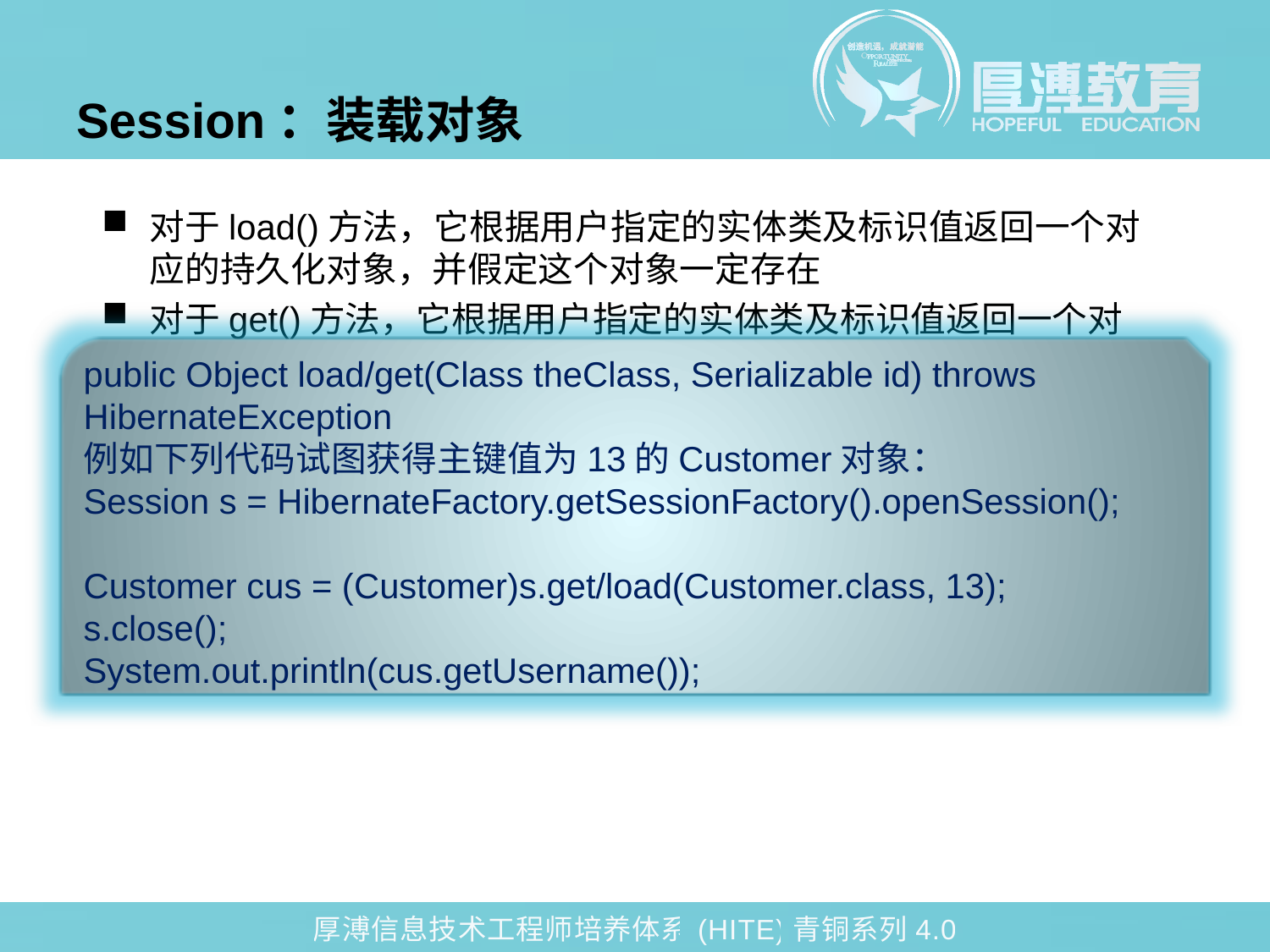

# Session：装载对象
对于load()方法，它根据用户指定的实体类及标识值返回一个对应的持久化对象，并假定这个对象一定存在
对于get()方法，它根据用户指定的实体类及标识值返回一个对应的持久化对象，如果该对象不存在就返回null

load()方法可以充分利用hibernate的内部缓存和二级缓存中的现有数据，而get()方法仅仅在内部缓存中进行数据查找，如果没有发现数据则将越过二级缓存，直接调用SQL查询数据库
也许别人把数据库中的数据修改了，load如果在缓存中找到了数据，则不会再访问数据库，而get则会返回最新数据
public Object load/get(Class theClass, Serializable id) throws HibernateException
例如下列代码试图获得主键值为13的Customer对象：
Session s = HibernateFactory.getSessionFactory().openSession();
Customer cus = (Customer)s.get/load(Customer.class, 13);
s.close();
System.out.println(cus.getUsername());